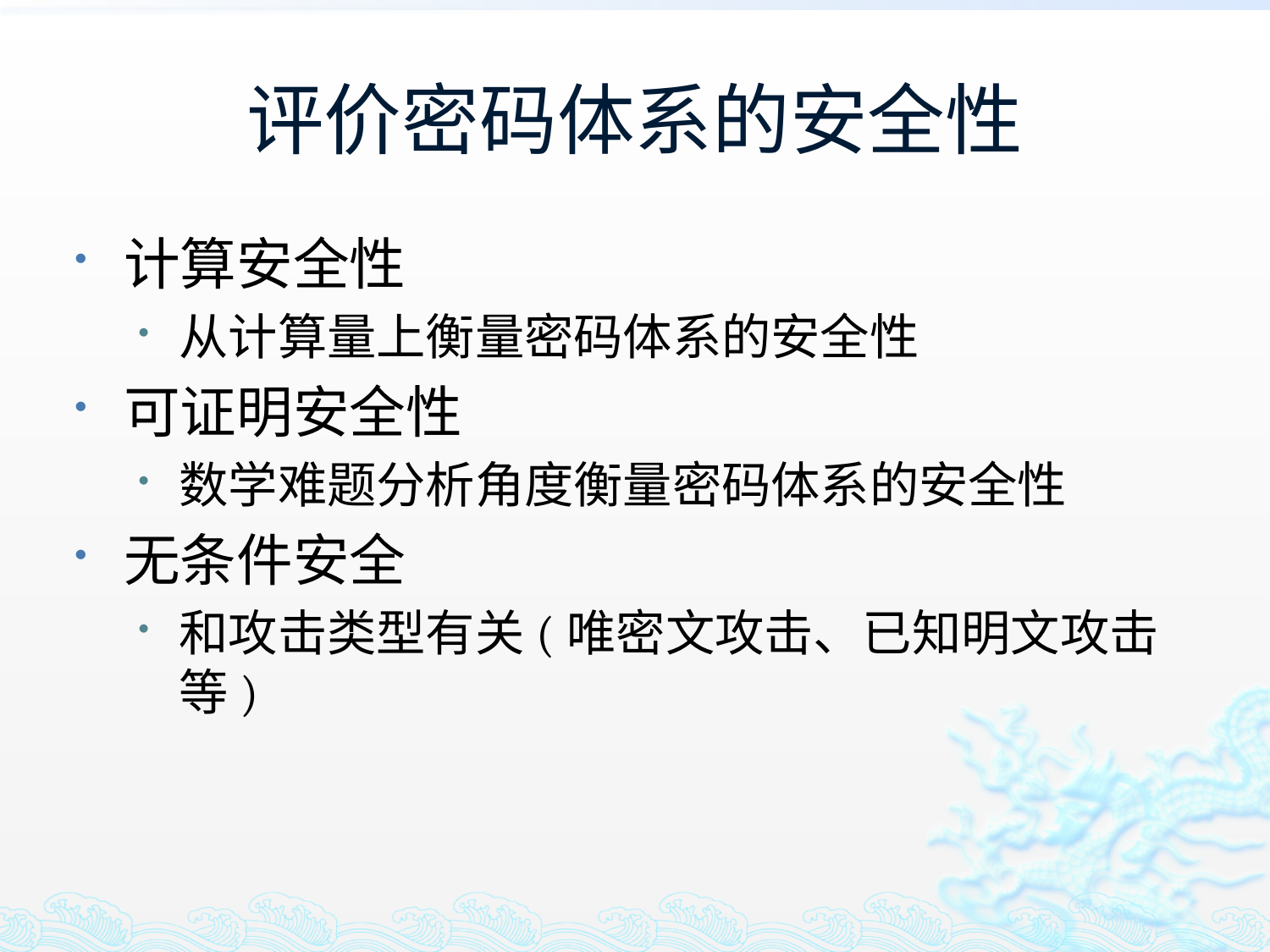

# 评价密码体系的安全性
计算安全性
从计算量上衡量密码体系的安全性
可证明安全性
数学难题分析角度衡量密码体系的安全性
无条件安全
和攻击类型有关(唯密文攻击、已知明文攻击等)